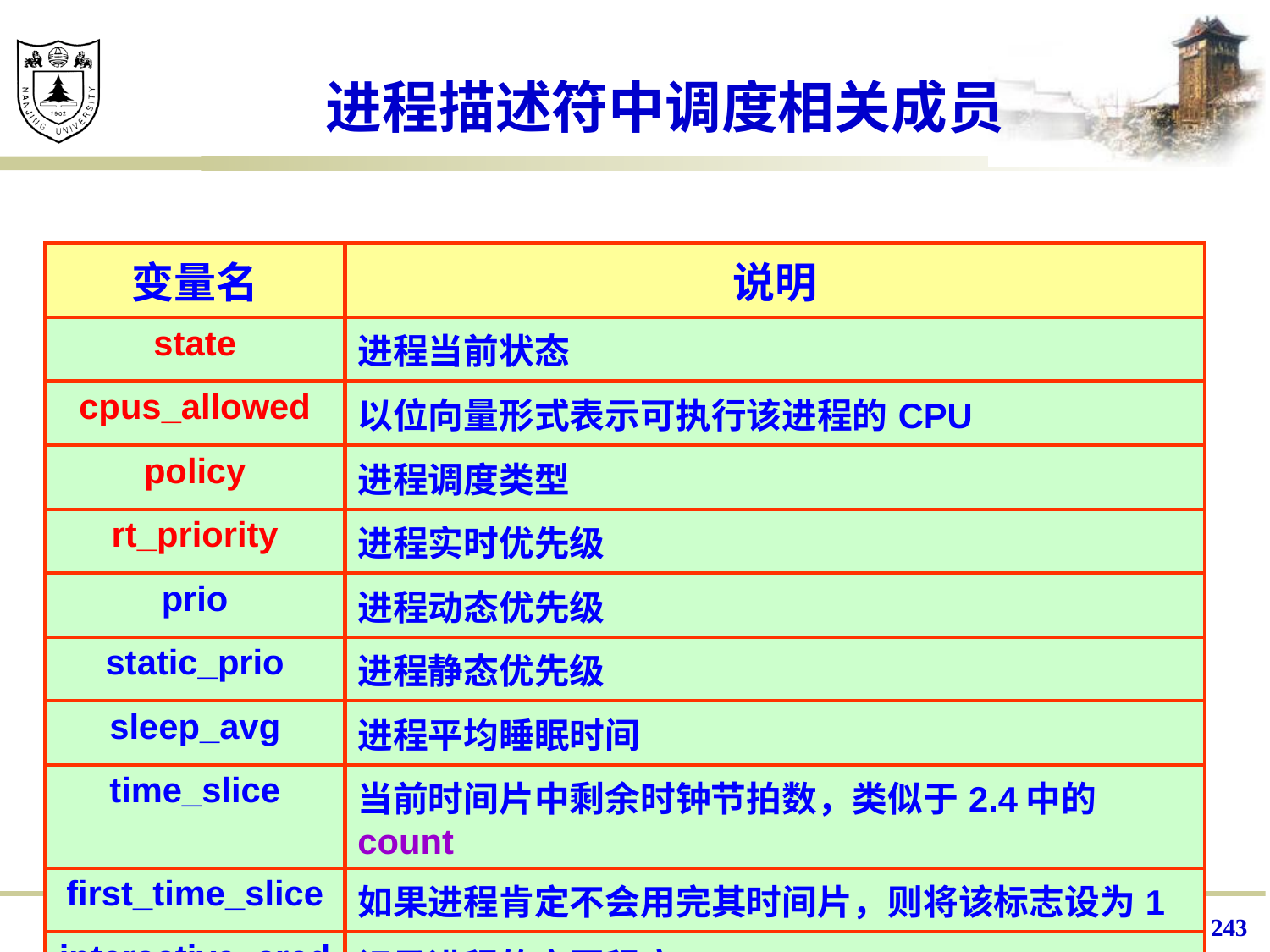

# 进程描述符中调度相关成员

| 变量名 | 说明 |
| --- | --- |
| state | 进程当前状态 |
| cpus\_allowed | 以位向量形式表示可执行该进程的CPU |
| policy | 进程调度类型 |
| rt\_priority | 进程实时优先级 |
| prio | 进程动态优先级 |
| static\_prio | 进程静态优先级 |
| sleep\_avg | 进程平均睡眠时间 |
| time\_slice | 当前时间片中剩余时钟节拍数，类似于2.4中的count |
| first\_time\_slice | 如果进程肯定不会用完其时间片，则将该标志设为1 |
| interactive\_credit | 记录进程的交互程度 |
243